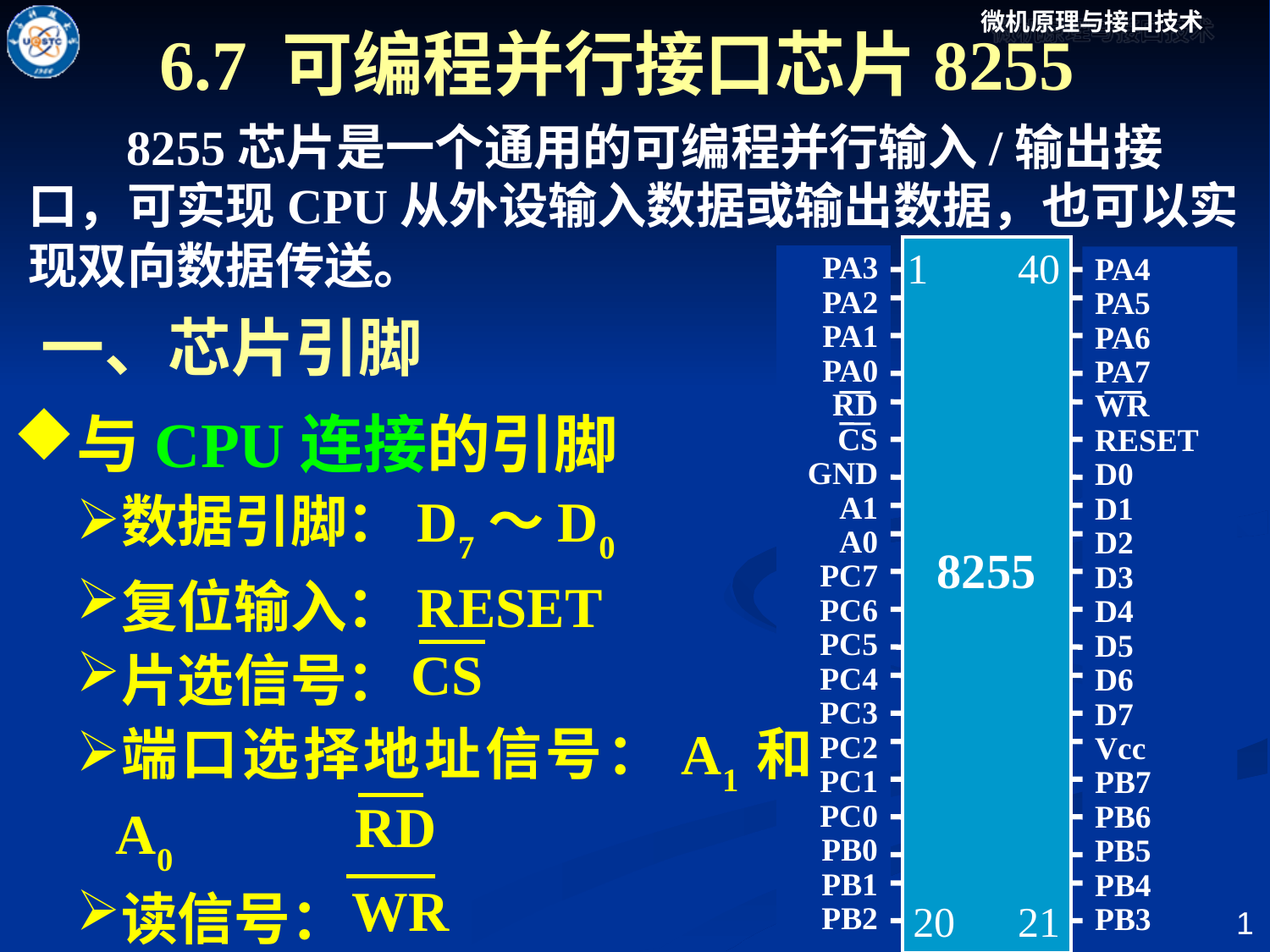

6.7 可编程并行接口芯片8255
        8255芯片是一个通用的可编程并行输入/输出接口，可实现CPU从外设输入数据或输出数据，也可以实现双向数据传送。
1
40

8255

PA3
PA2
PA1
PA0
RD
CS
GND
A1
A0
PC7
PC6
PC5
PC4
PC3
PC2
PC1
PC0
PB0
PB1
PB2
PA4
PA5
PA6
PA7
WR
RESET
D0
D1
D2
D3
D4
D5
D6
D7
Vcc
PB7
PB6
PB5
PB4
PB3

21
20
一、芯片引脚
与CPU连接的引脚
数据引脚：D7～D0
复位输入：RESET
片选信号：
端口选择地址信号：A1和A0
读信号：
写信号：
CS
RD
WR